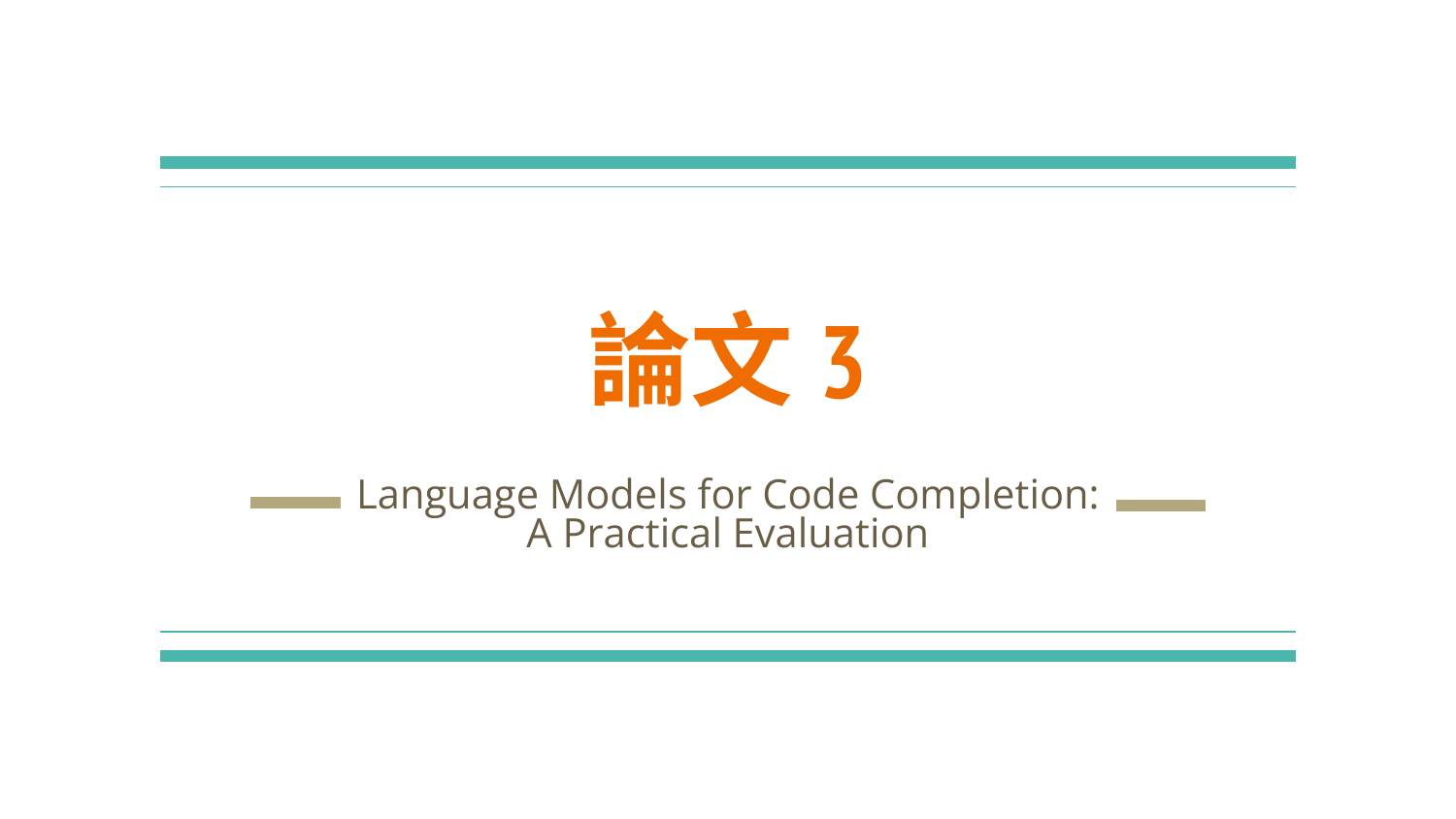

# 論文3
Language Models for Code Completion:
A Practical Evaluation